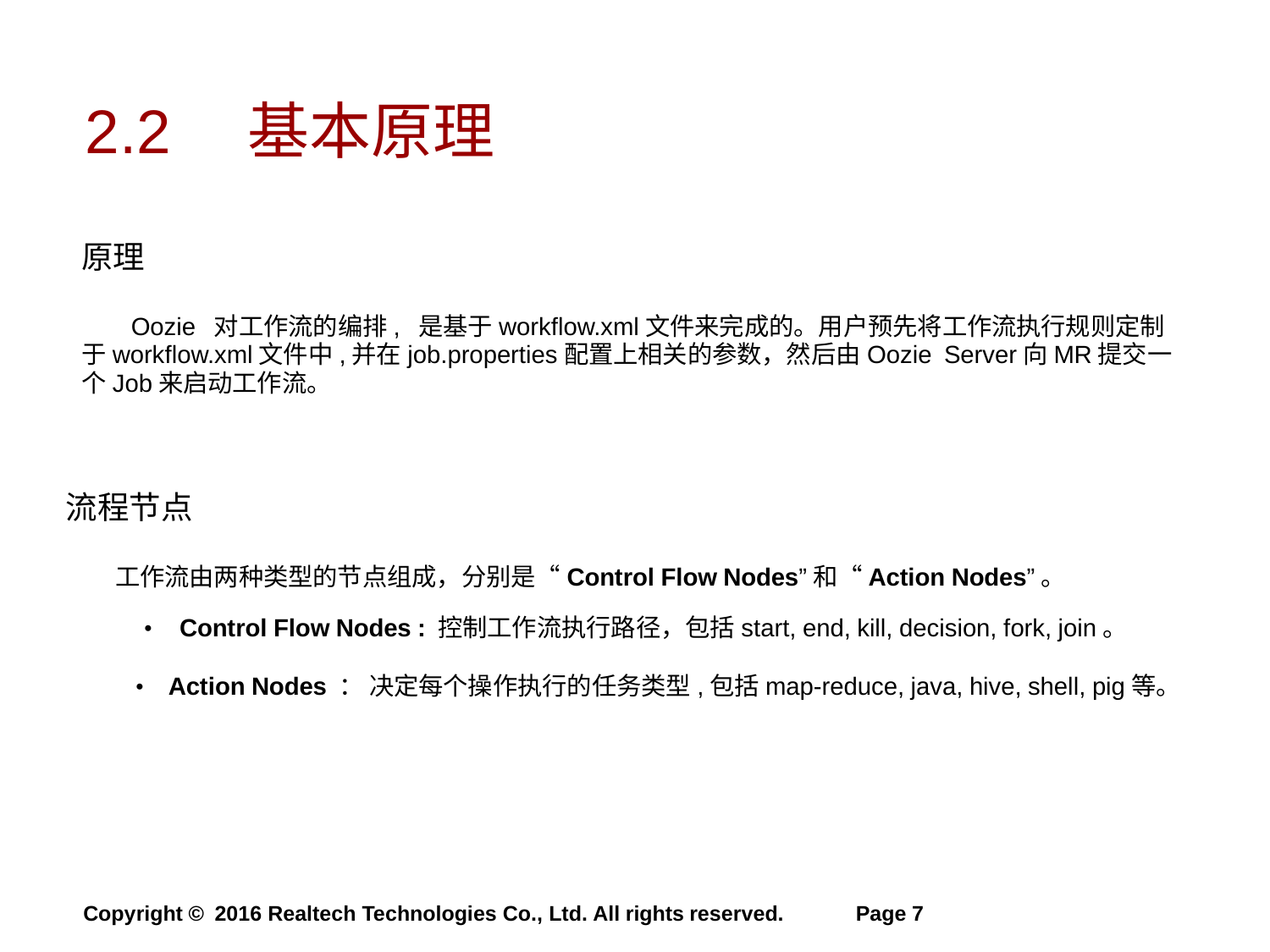

2.2    基本原理

	原理

				Oozie  对工作流的编排,  是基于workflow.xml文件来完成的。用户预先将工作流执行规则定制
	于workflow.xml文件中,并在job.properties配置上相关的参数，然后由Oozie  Server向MR提交一
	个Job来启动工作流。

流程节点

			工作流由两种类型的节点组成，分别是“Control Flow Nodes”和“Action Nodes”。
•
Control Flow Nodes : 控制工作流执行路径，包括start, end, kill, decision, fork, join。
•    Action Nodes ： 决定每个操作执行的任务类型,包括map-reduce, java, hive, shell, pig等。
Copyright ©  2016 Realtech Technologies Co., Ltd. All rights reserved.
Page 7